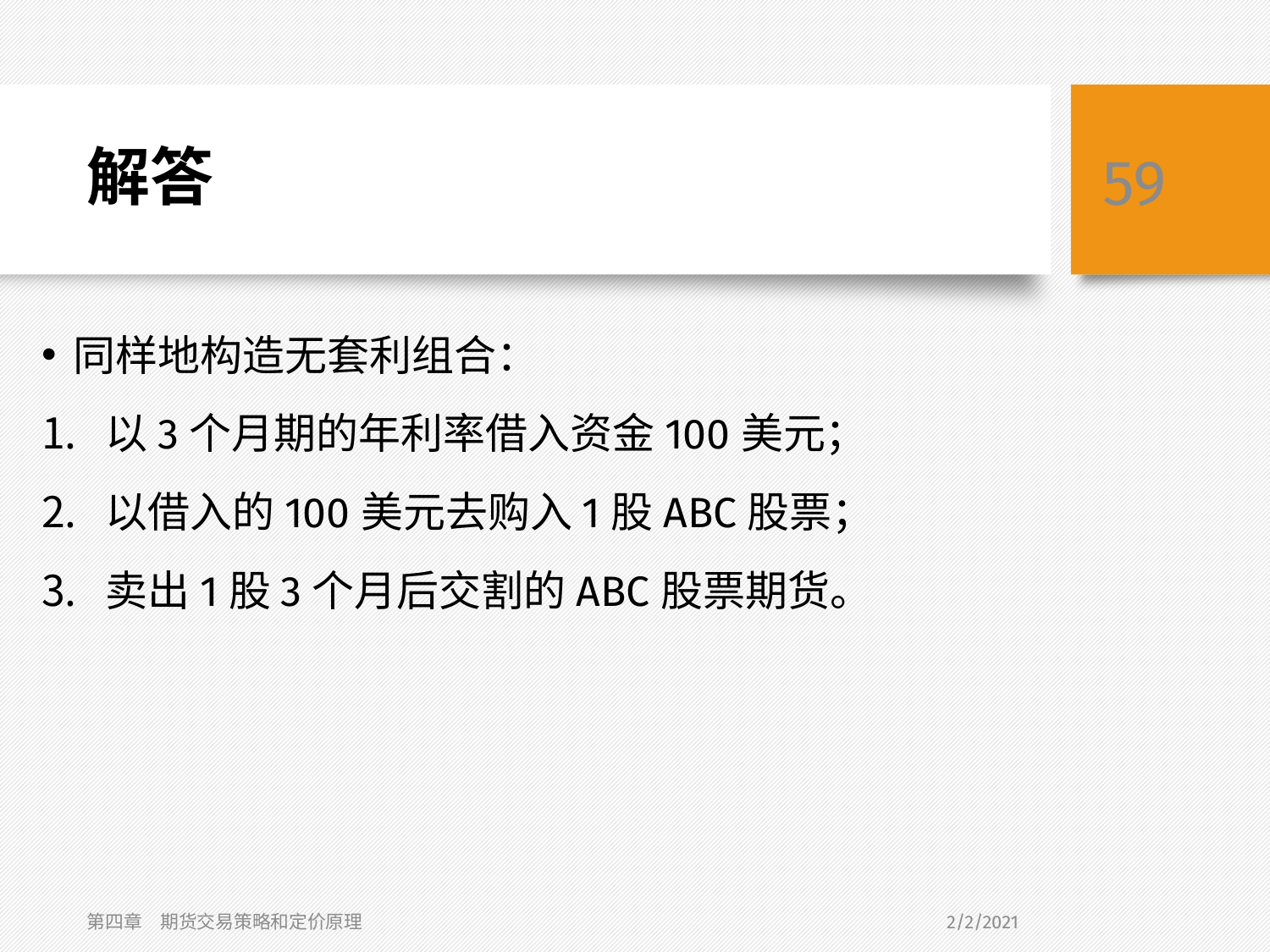

# 解答
59
同样地构造无套利组合：
以3个月期的年利率借入资金100美元；
以借入的100美元去购入1股ABC股票；
卖出1股3个月后交割的ABC股票期货。

2/2/2021
第四章　期货交易策略和定价原理